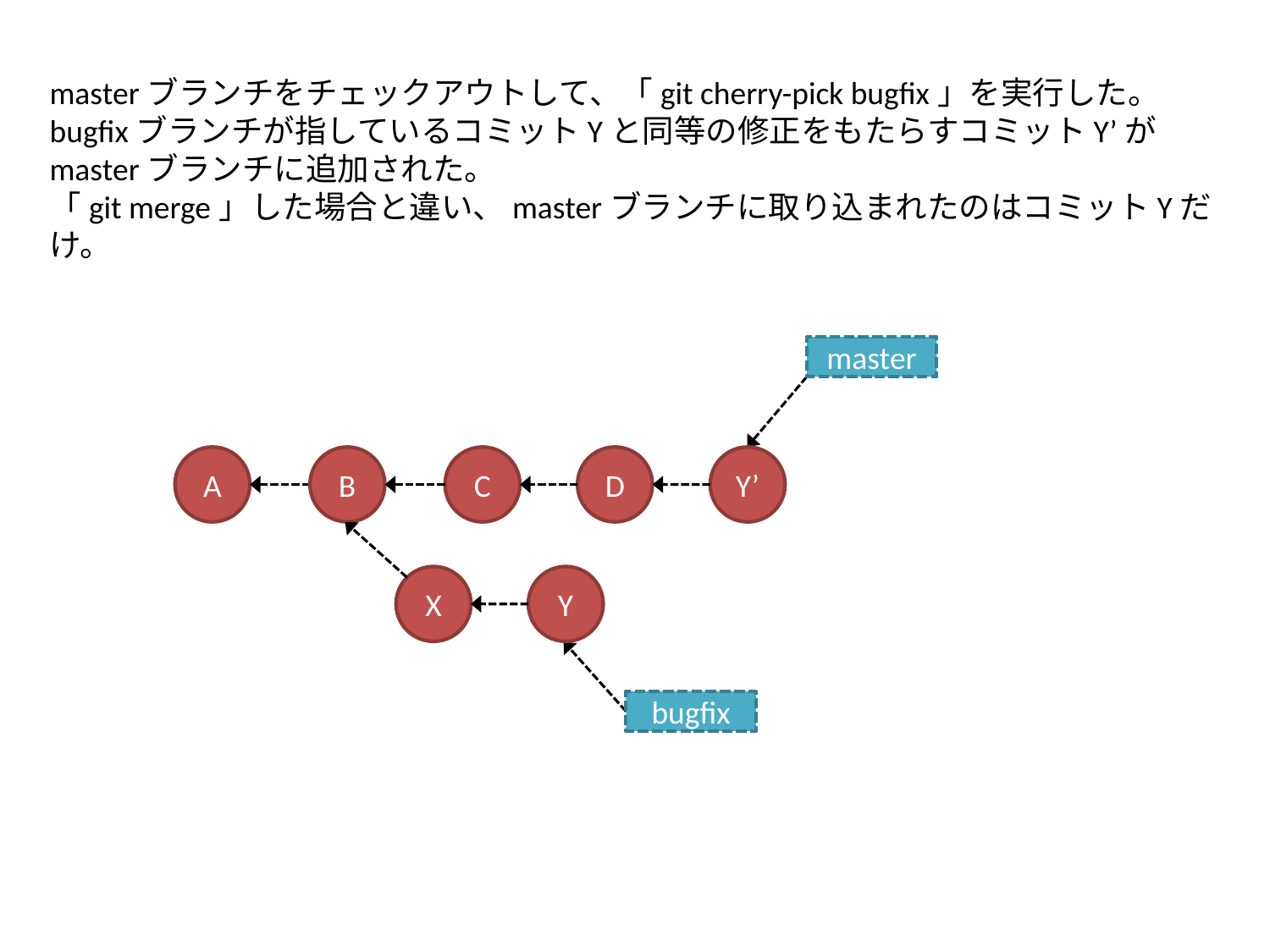

masterブランチをチェックアウトして、「git cherry-pick bugfix」を実行した。
bugfixブランチが指しているコミットYと同等の修正をもたらすコミットY’がmasterブランチに追加された。
「git merge」した場合と違い、masterブランチに取り込まれたのはコミットYだけ。
master
A
B
C
D
Y’
X
Y
bugfix